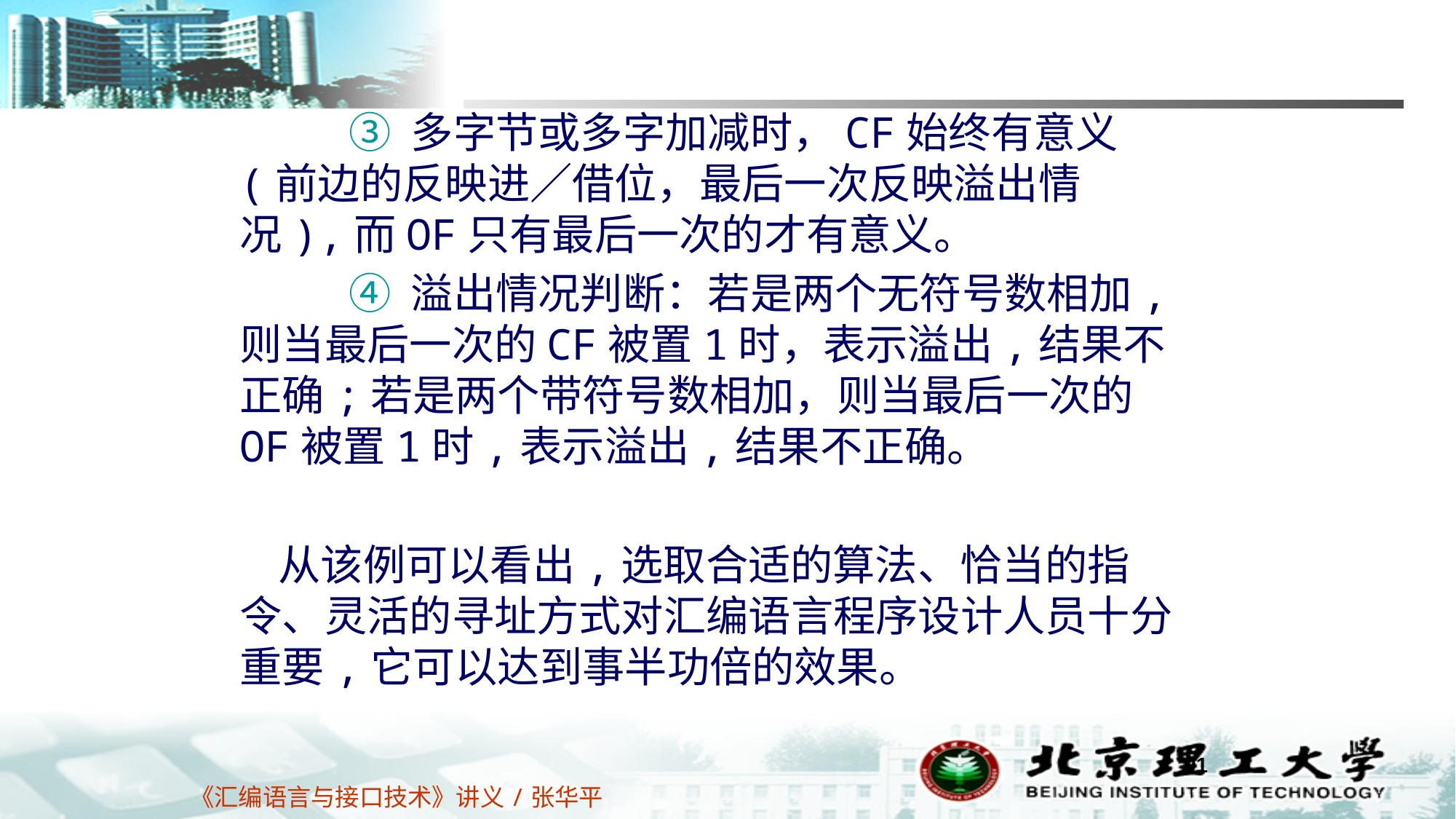

③ 多字节或多字加减时，CF始终有意义(前边的反映进／借位，最后一次反映溢出情况),而OF只有最后一次的才有意义。
	④ 溢出情况判断：若是两个无符号数相加,则当最后一次的CF被置1时，表示溢出,结果不正确;若是两个带符号数相加，则当最后一次的OF被置1时,表示溢出,结果不正确。

   从该例可以看出,选取合适的算法、恰当的指令、灵活的寻址方式对汇编语言程序设计人员十分重要,它可以达到事半功倍的效果。
91